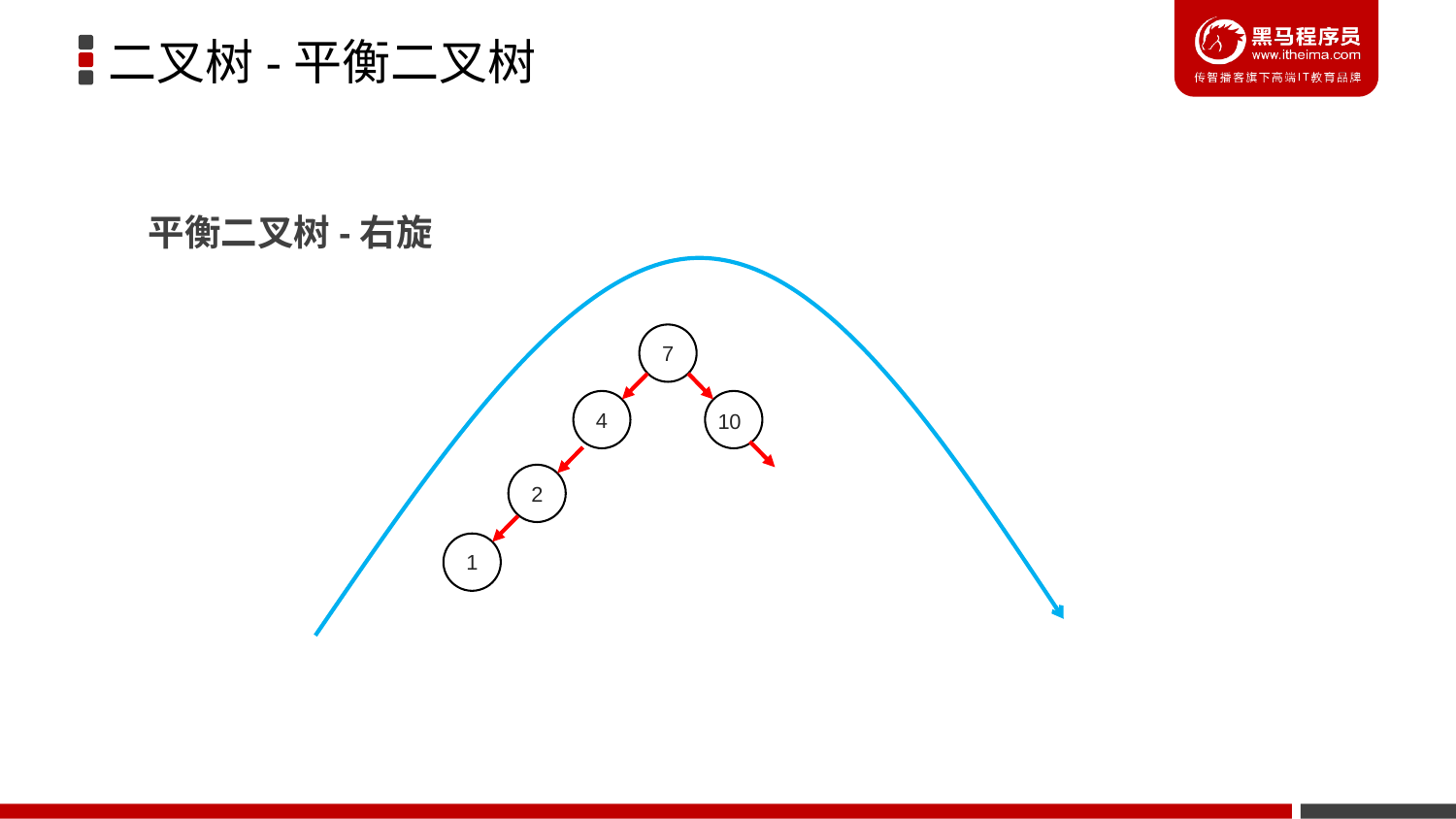

二叉树-平衡二叉树
平衡二叉树-右旋

7
4

10
2
1